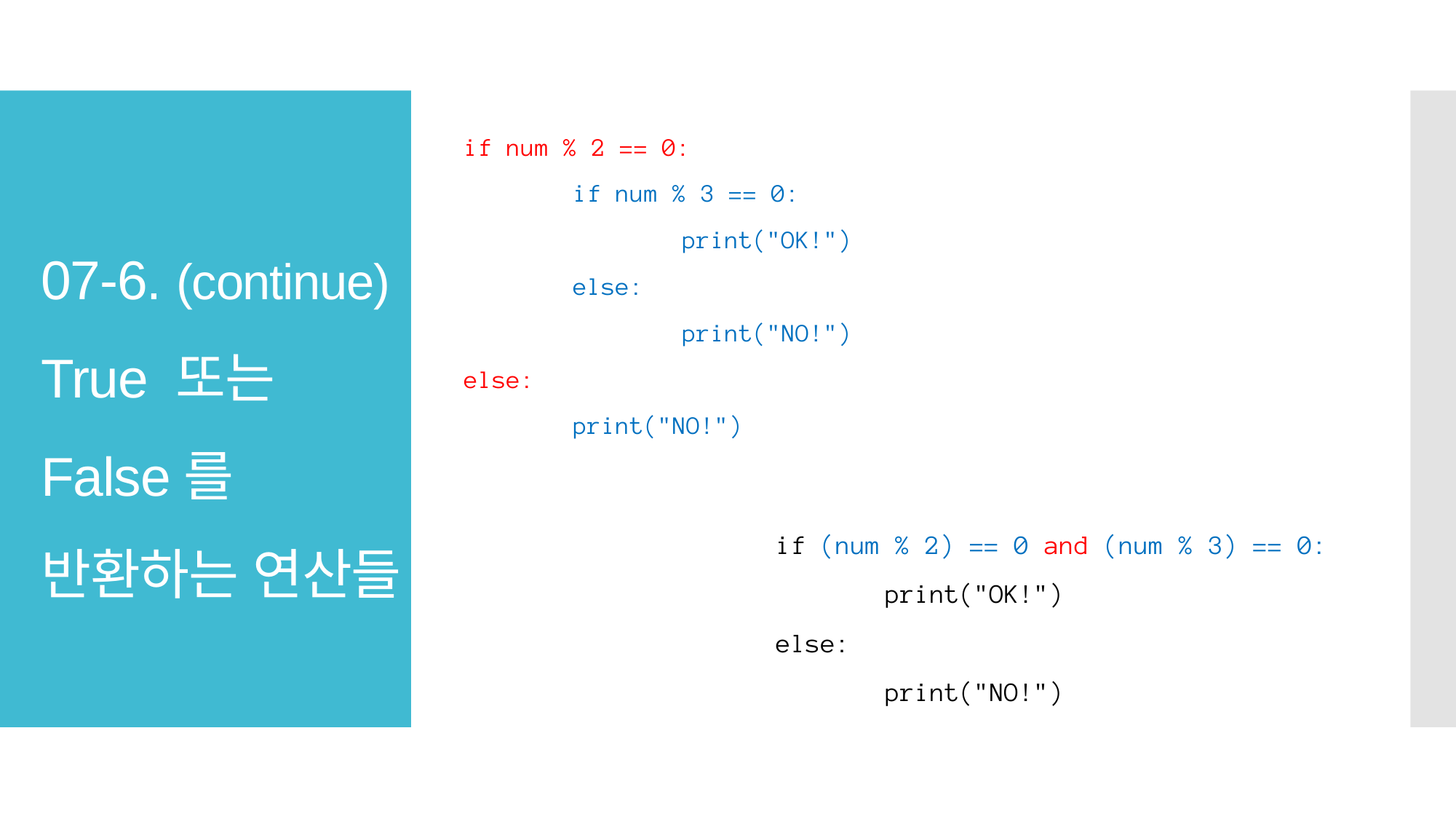

if num % 2 == 0:
	if num % 3 == 0:
		print("OK!")
	else:
		print("NO!")
else:
	print("NO!")
# 07-6. (continue) True 또는 False를 반환하는 연산들
if (num % 2) == 0 and (num % 3) == 0:
	print("OK!")
else:
	print("NO!")